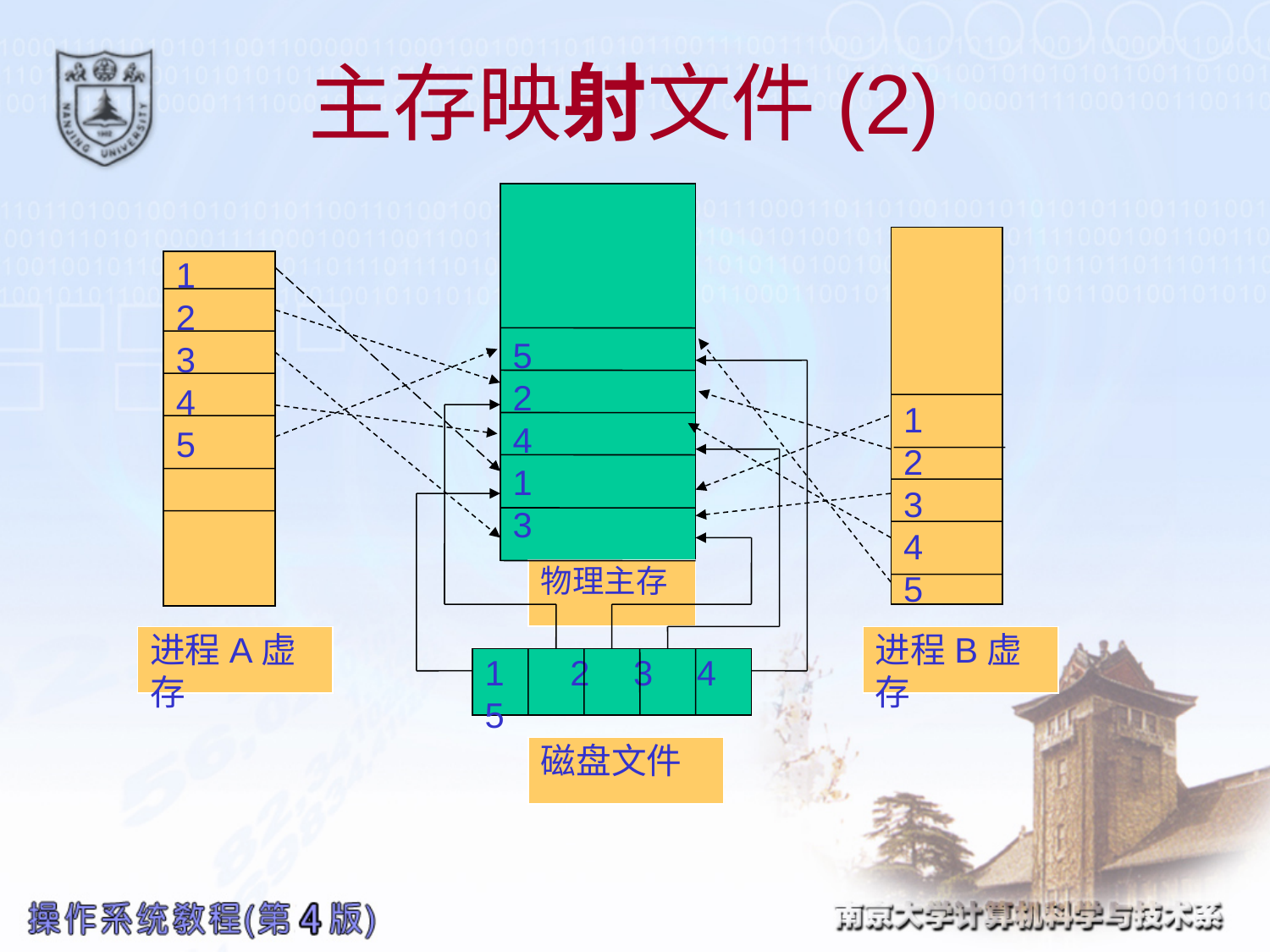

# 主存映射文件(2)

5
2
4
1
3

1
2
3
4
5
1
2
3
4
5

物理主存

进程A虚存

进程B虚存
1      2    3    4   5

磁盘文件